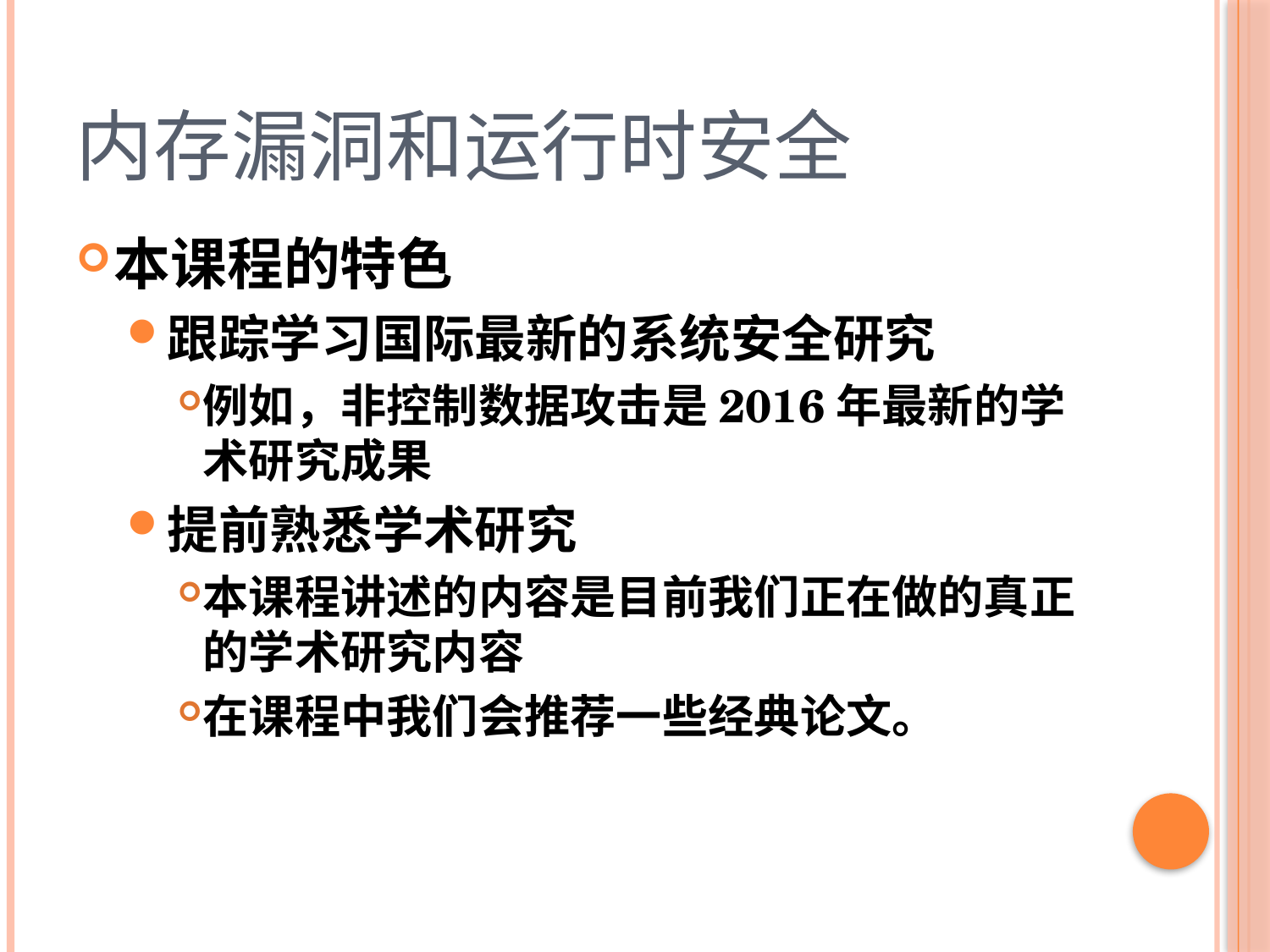

# 内存漏洞和运行时安全
本课程的特色
跟踪学习国际最新的系统安全研究
例如，非控制数据攻击是2016年最新的学术研究成果
提前熟悉学术研究
本课程讲述的内容是目前我们正在做的真正的学术研究内容
在课程中我们会推荐一些经典论文。